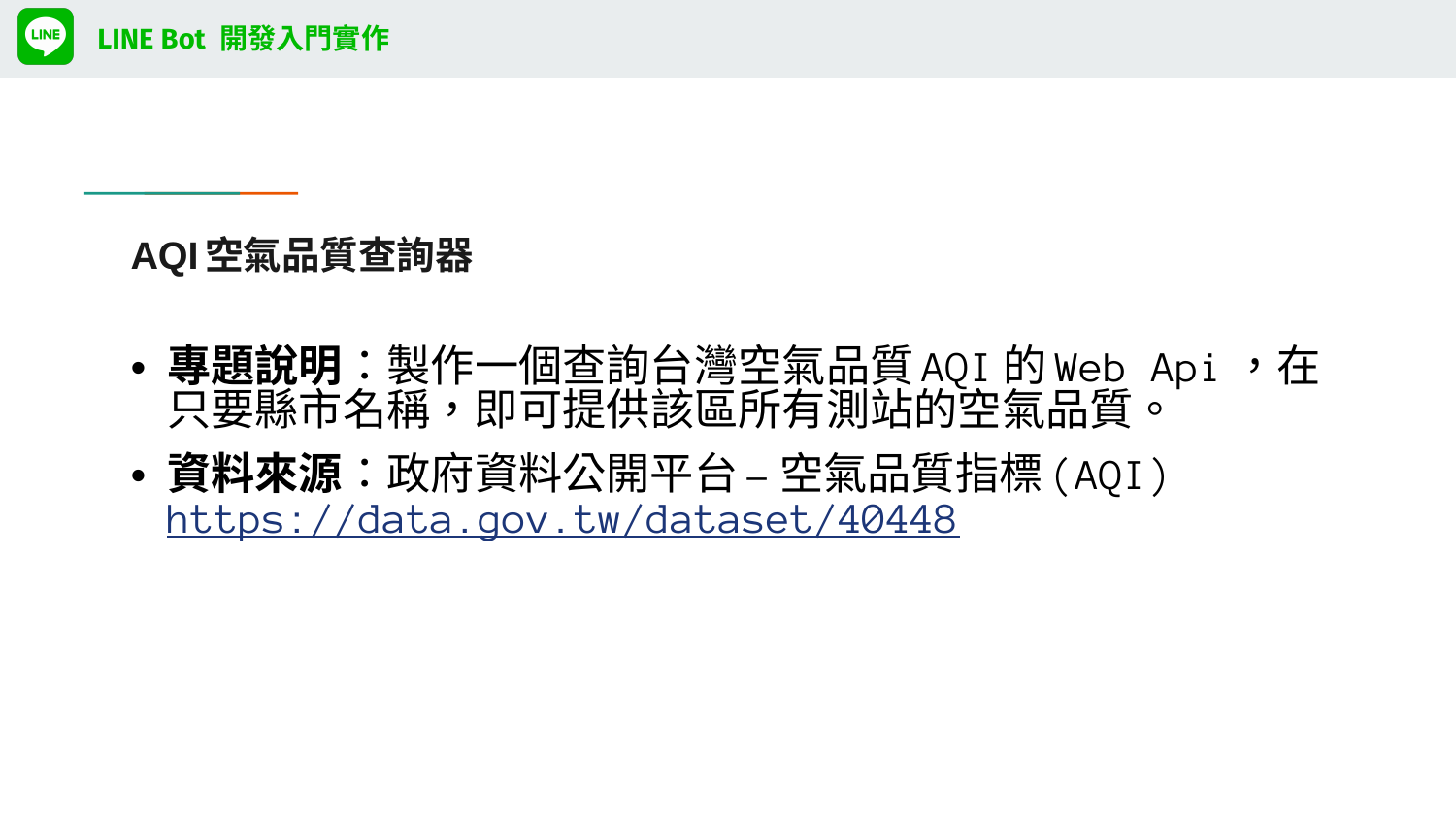

# AQI空氣品質查詢器
專題說明：製作一個查詢台灣空氣品質AQI的Web Api，在只要縣市名稱，即可提供該區所有測站的空氣品質。
資料來源：政府資料公開平台-空氣品質指標(AQI)
https://data.gov.tw/dataset/40448